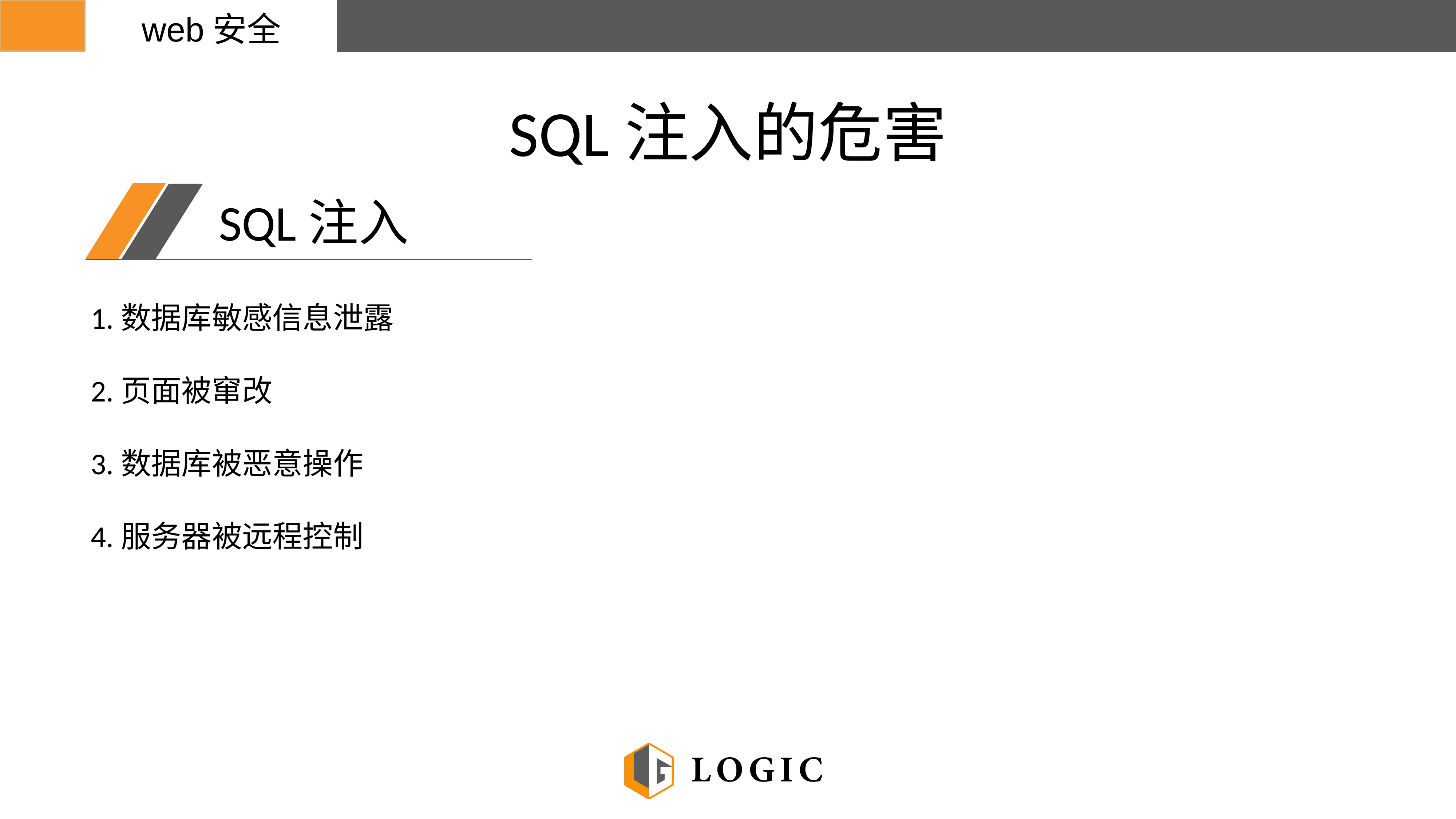

web安全
SQL注入的危害

SQL注入
1.数据库敏感信息泄露

2.页面被窜改

3.数据库被恶意操作

4.服务器被远程控制